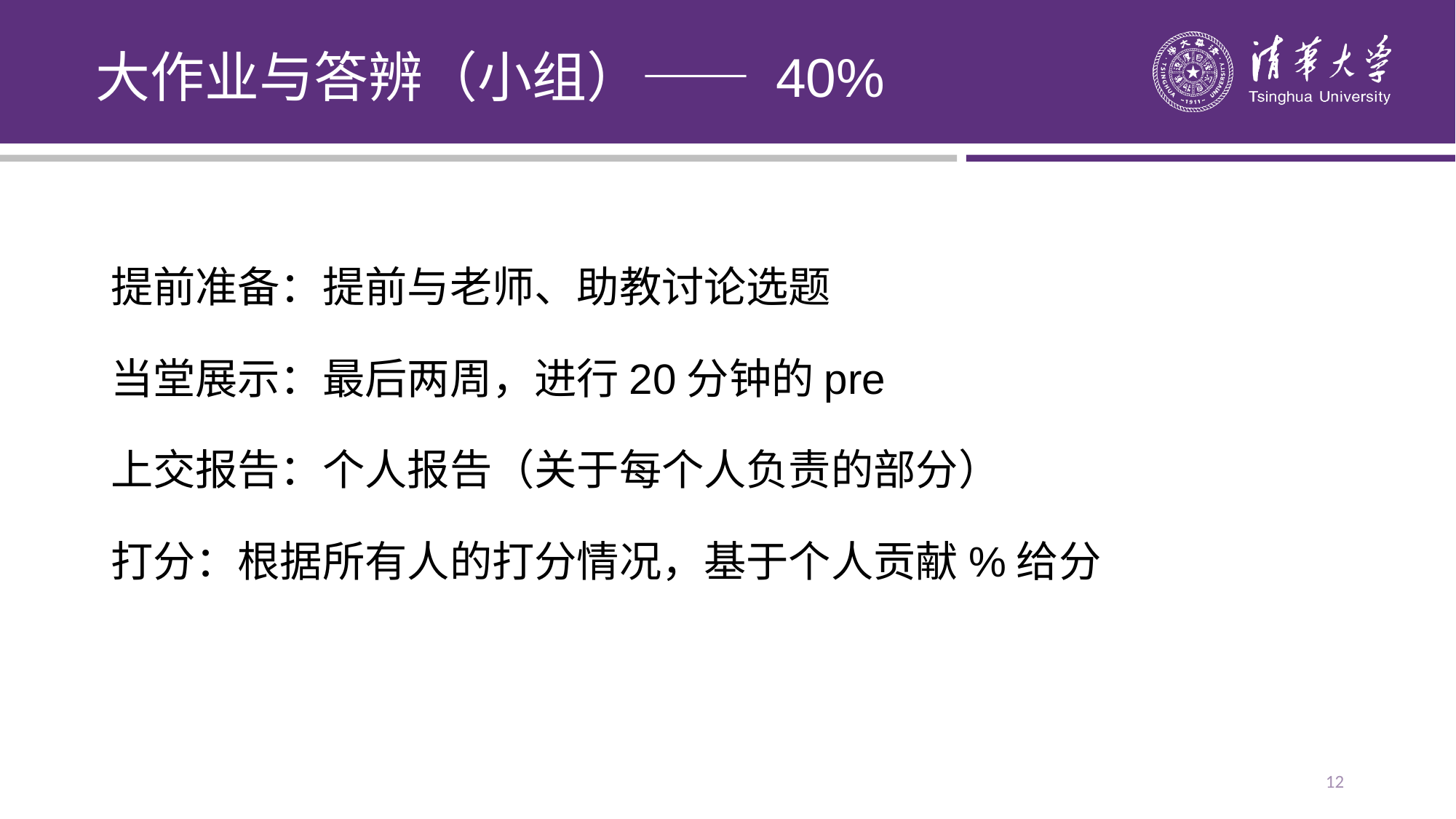

大作业与答辨（小组）—— 40%
提前准备：提前与老师、助教讨论选题
当堂展示：最后两周，进行20分钟的pre
上交报告：个人报告（关于每个人负责的部分）
打分：根据所有人的打分情况，基于个人贡献%给分
12